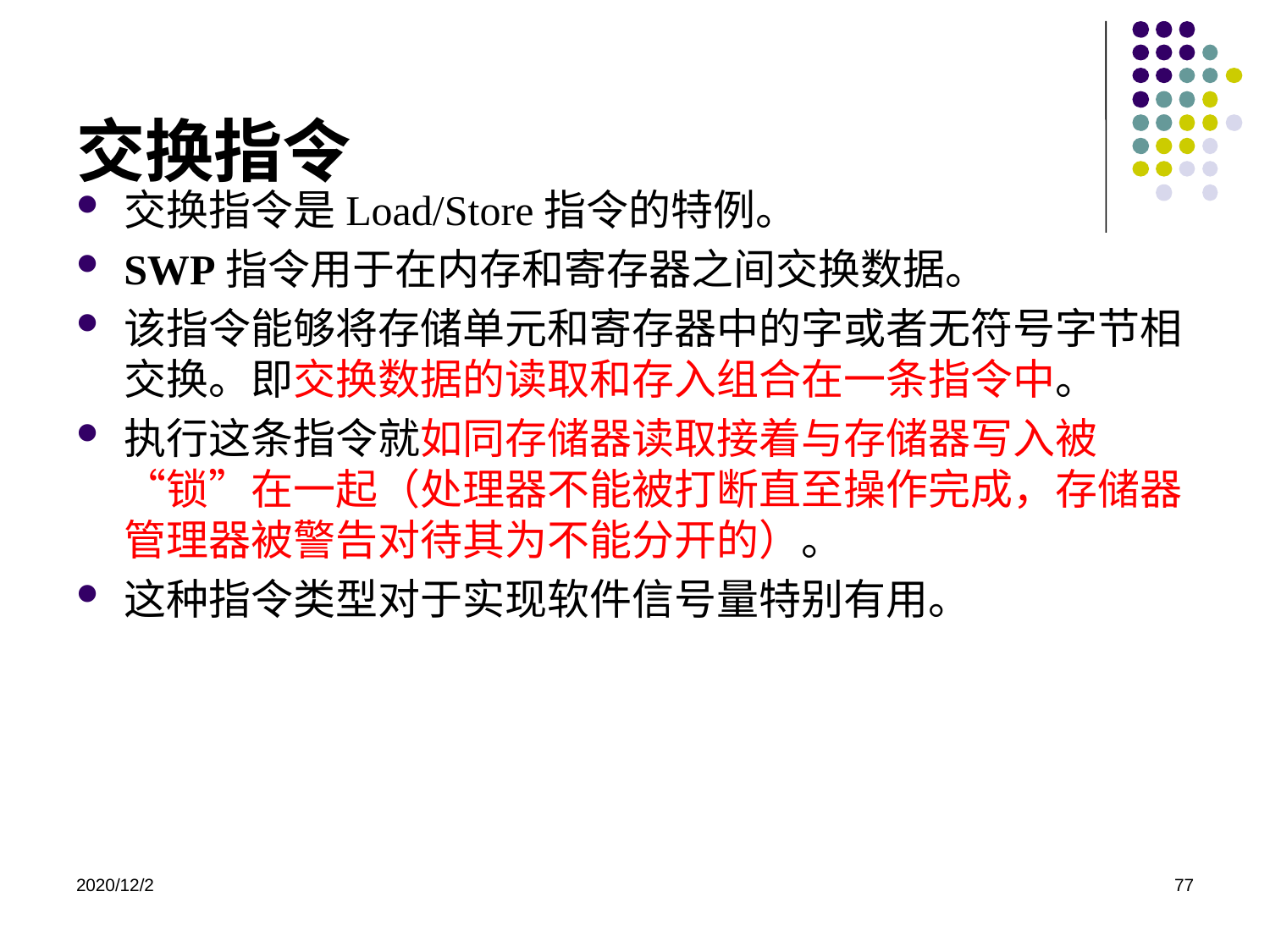

# 交换指令
交换指令是Load/Store指令的特例。
SWP指令用于在内存和寄存器之间交换数据。
该指令能够将存储单元和寄存器中的字或者无符号字节相交换。即交换数据的读取和存入组合在一条指令中。
执行这条指令就如同存储器读取接着与存储器写入被“锁”在一起（处理器不能被打断直至操作完成，存储器管理器被警告对待其为不能分开的）。
这种指令类型对于实现软件信号量特别有用。
2020/12/2
77